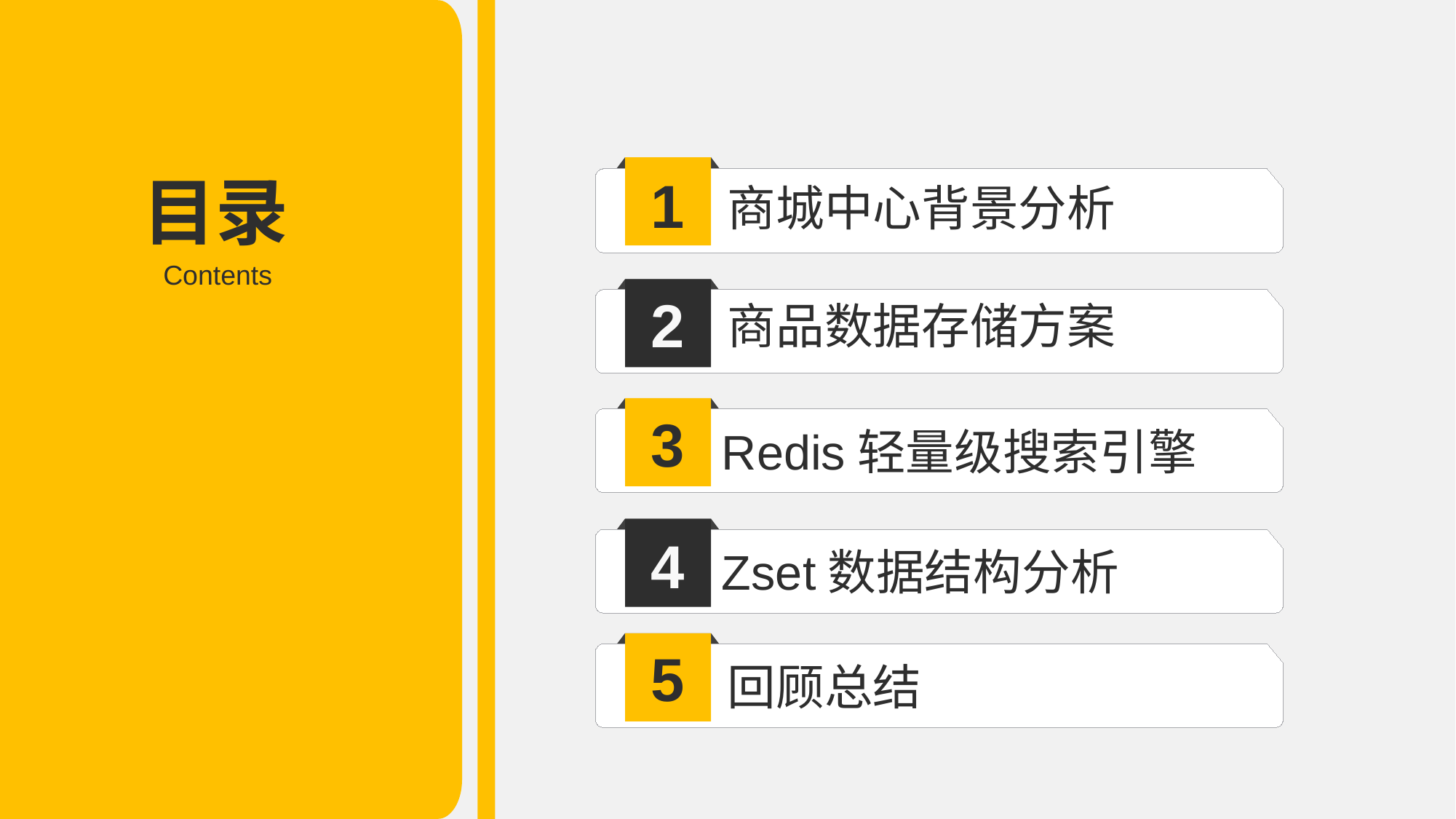

目录
1

商城中心背景分析
Contents

2

商品数据存储方案

3

Redis轻量级搜索引擎

4

Zset数据结构分析

5

回顾总结